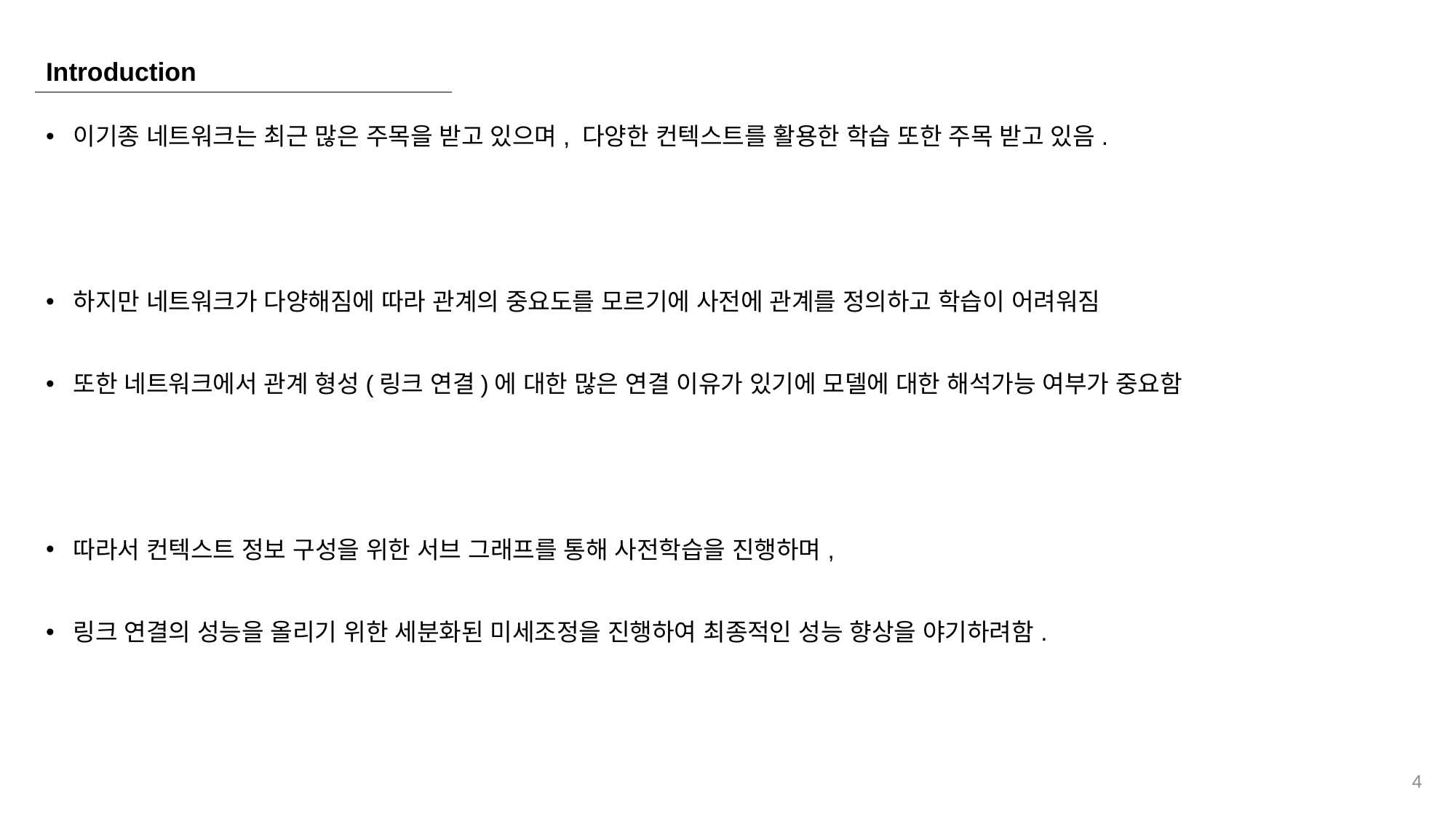

# Introduction
이기종 네트워크는 최근 많은 주목을 받고 있으며, 다양한 컨텍스트를 활용한 학습 또한 주목 받고 있음.

하지만 네트워크가 다양해짐에 따라 관계의 중요도를 모르기에 사전에 관계를 정의하고 학습이 어려워짐

또한 네트워크에서 관계 형성(링크 연결)에 대한 많은 연결 이유가 있기에 모델에 대한 해석가능 여부가 중요함

따라서 컨텍스트 정보 구성을 위한 서브 그래프를 통해 사전학습을 진행하며,

링크 연결의 성능을 올리기 위한 세분화된 미세조정을 진행하여 최종적인 성능 향상을 야기하려함.

4